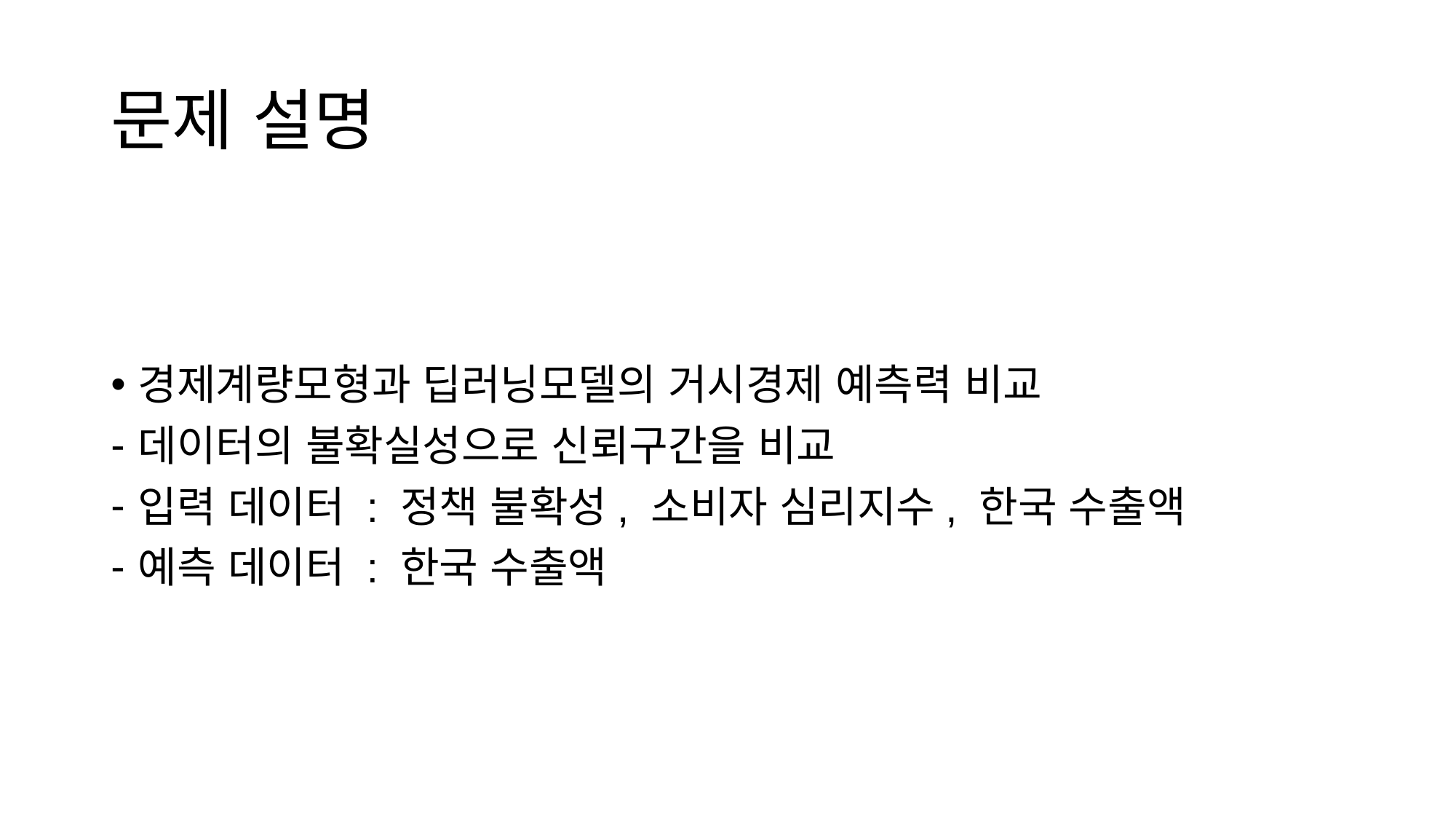

# 문제 설명
경제계량모형과 딥러닝모델의 거시경제 예측력 비교
데이터의 불확실성으로 신뢰구간을 비교
입력 데이터 : 정책 불확성, 소비자 심리지수, 한국 수출액
예측 데이터 : 한국 수출액